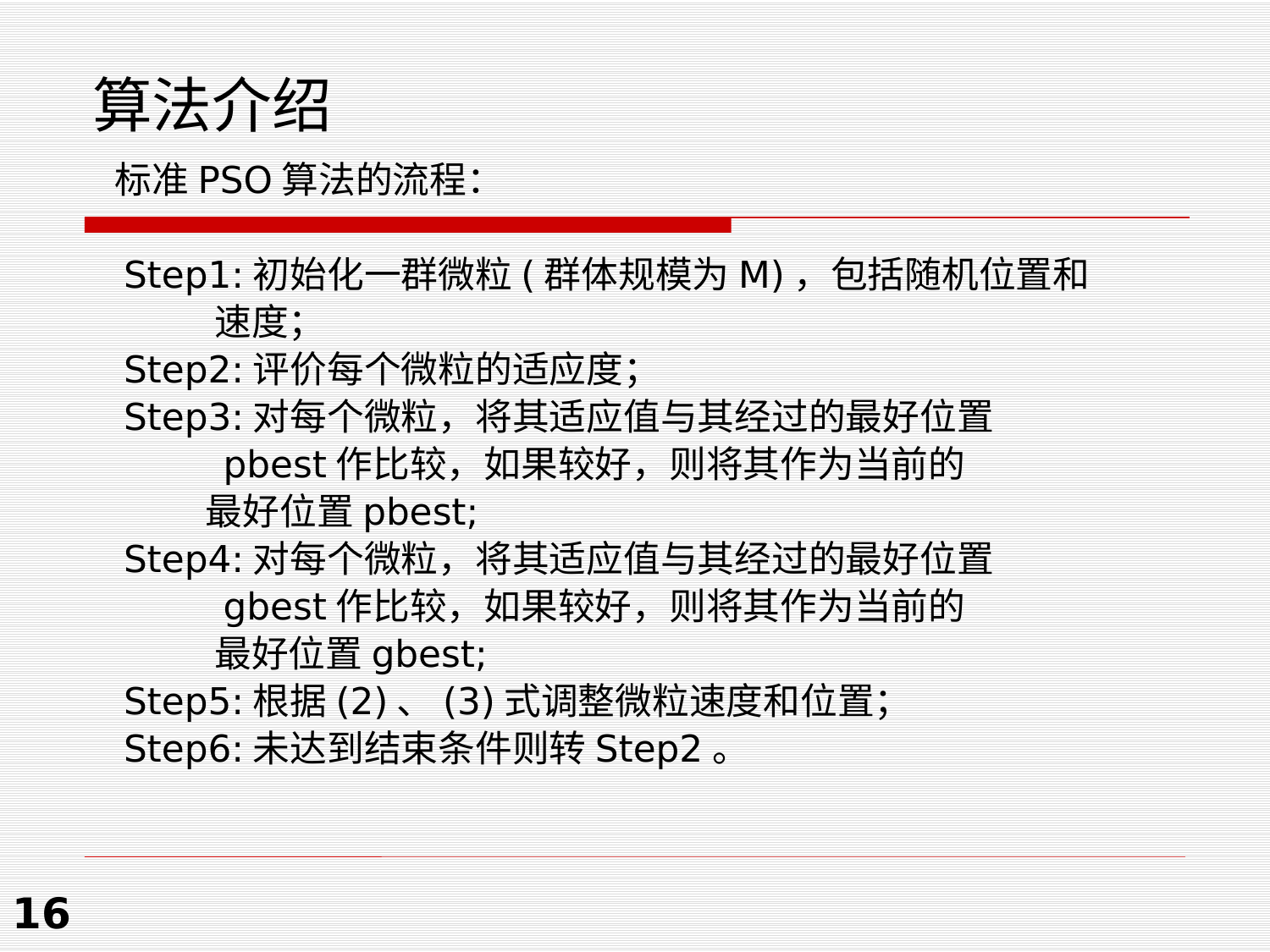

# 算法介绍
　标准PSO算法的流程：

　Step1:初始化一群微粒(群体规模为M)，包括随机位置和
           　速度；
　Step2:评价每个微粒的适应度；
　Step3:对每个微粒，将其适应值与其经过的最好位置
          　 pbest作比较，如果较好，则将其作为当前的
　           最好位置pbest;
　Step4:对每个微粒，将其适应值与其经过的最好位置
           　gbest作比较，如果较好，则将其作为当前的
           　最好位置gbest;
　Step5:根据(2)、(3)式调整微粒速度和位置；
　Step6:未达到结束条件则转Step2。